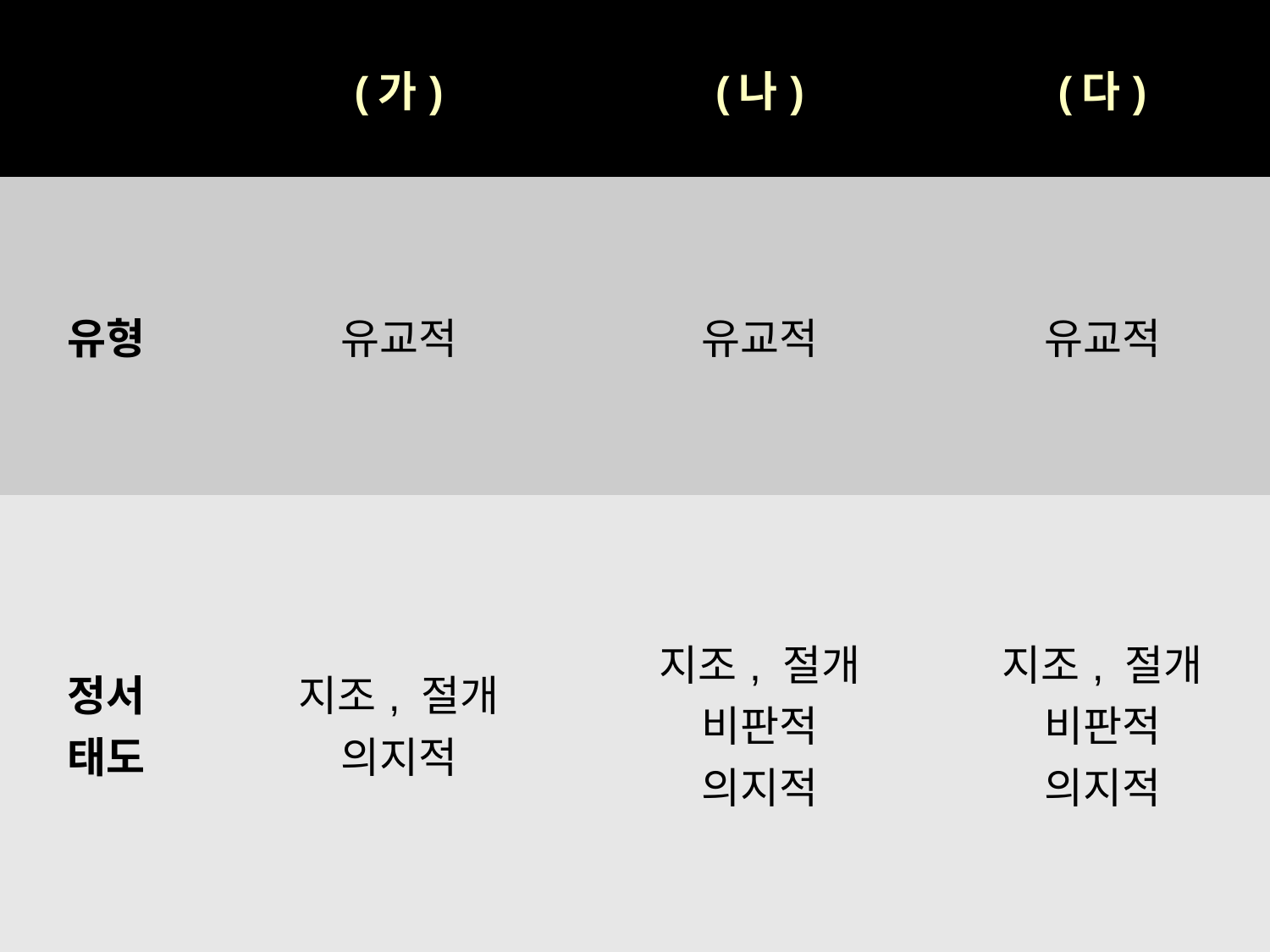

|  | (가) | (나) | (다) |
| --- | --- | --- | --- |
| 유형 | 유교적 | 유교적 | 유교적 |
| 정서 태도 | 지조, 절개 의지적 | 지조, 절개 비판적 의지적 | 지조, 절개 비판적 의지적 |